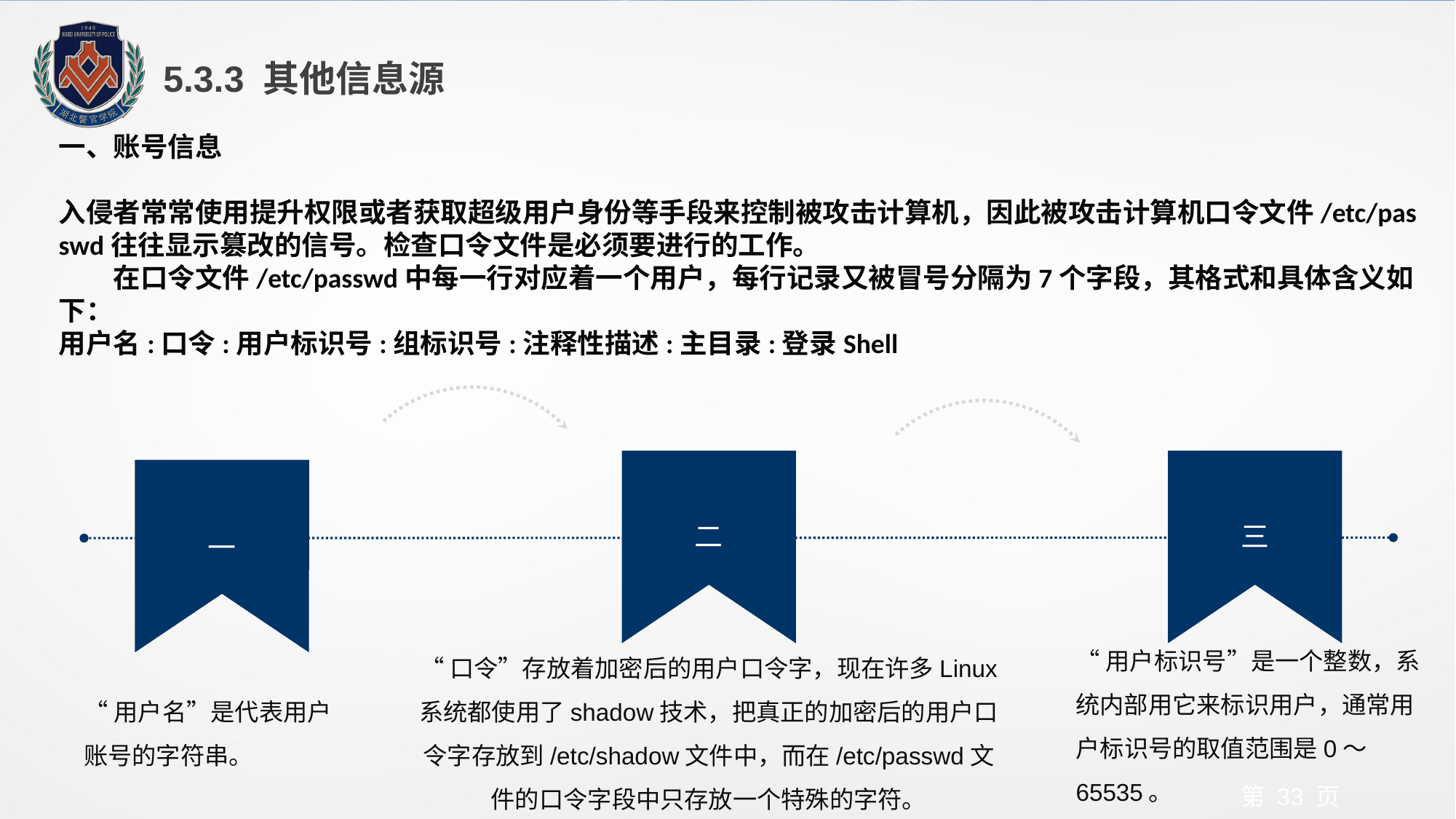

5.3.3 其他信息源
一、账号信息
　　入侵者常常使用提升权限或者获取超级用户身份等手段来控制被攻击计算机，因此被攻击计算机口令文件/etc/passwd往往显示篡改的信号。检查口令文件是必须要进行的工作。
　　在口令文件/etc/passwd中每一行对应着一个用户，每行记录又被冒号分隔为7个字段，其格式和具体含义如下：
用户名:口令:用户标识号:组标识号:注释性描述:主目录:登录Shell

三

二

一
“口令”存放着加密后的用户口令字，现在许多Linux 系统都使用了shadow技术，把真正的加密后的用户口令字存放到/etc/shadow文件中，而在/etc/passwd文件的口令字段中只存放一个特殊的字符。
“用户标识号”是一个整数，系统内部用它来标识用户，通常用户标识号的取值范围是0～65535。
“用户名”是代表用户账号的字符串。